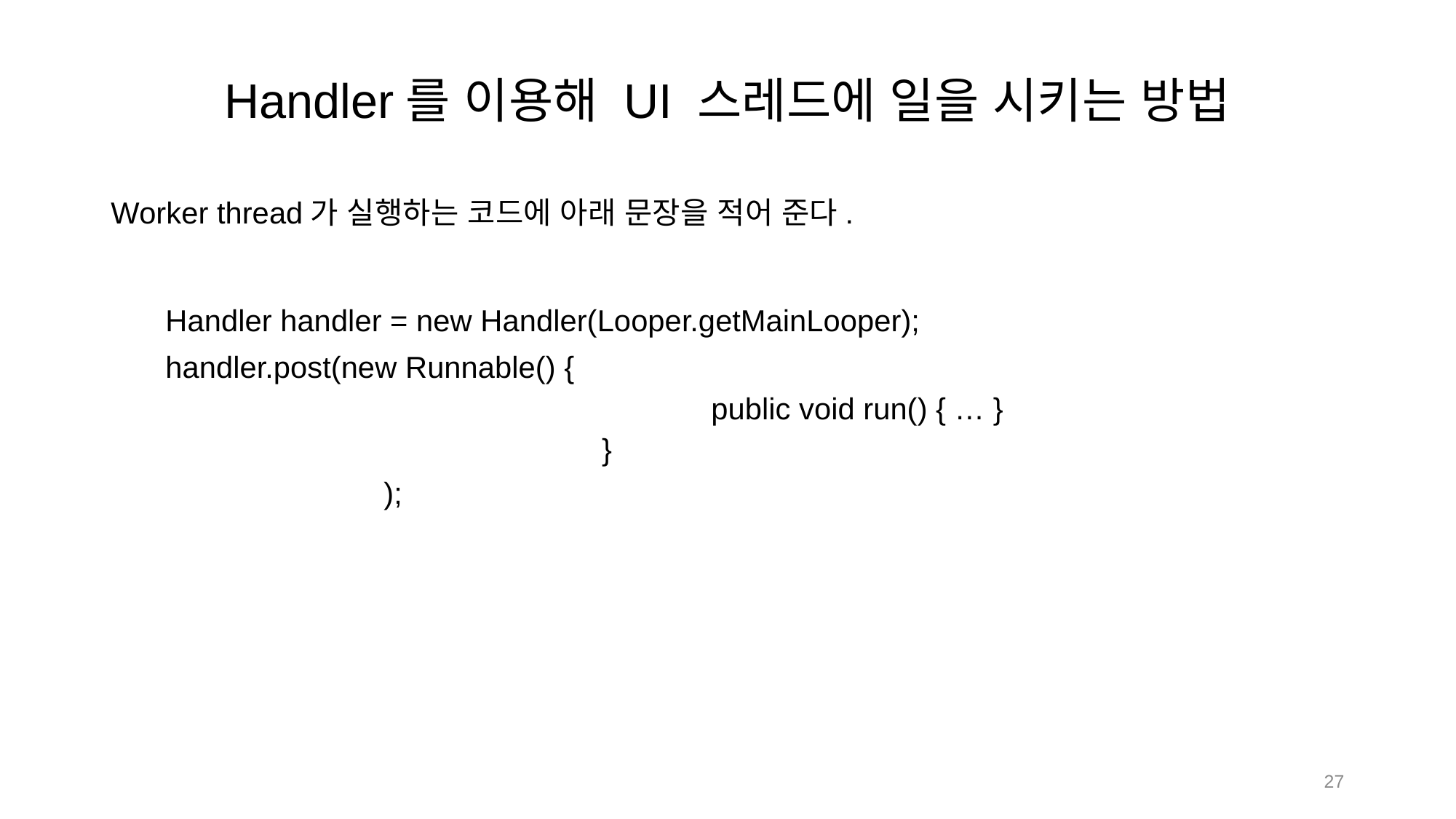

# Handler를 이용해 UI 스레드에 일을 시키는 방법
Worker thread가 실행하는 코드에 아래 문장을 적어 준다.

Handler handler = new Handler(Looper.getMainLooper);
handler.post(new Runnable() {
					public void run() { … }
			             }
		);
27